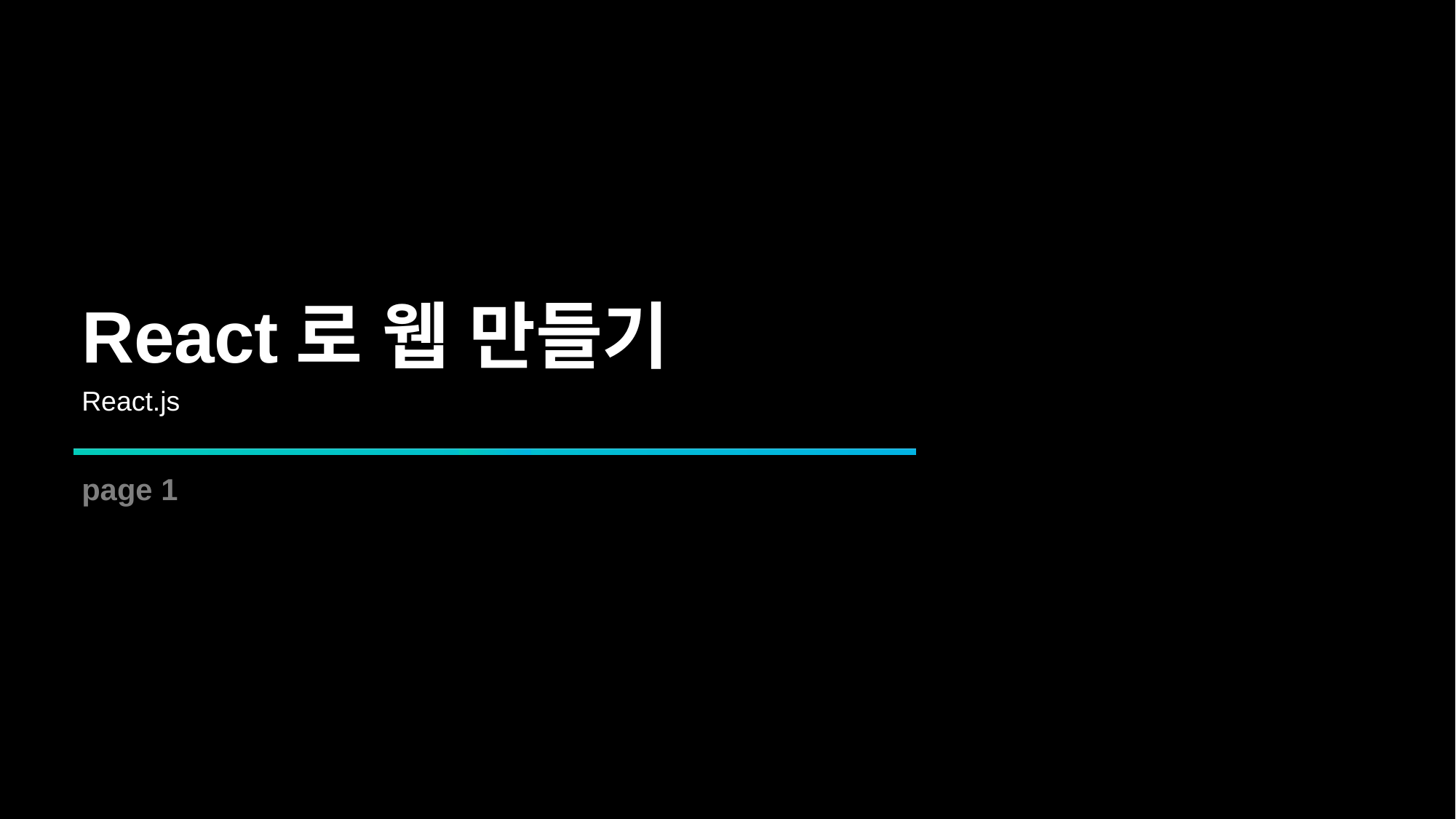

# React로 웹 만들기
React.js
page 1